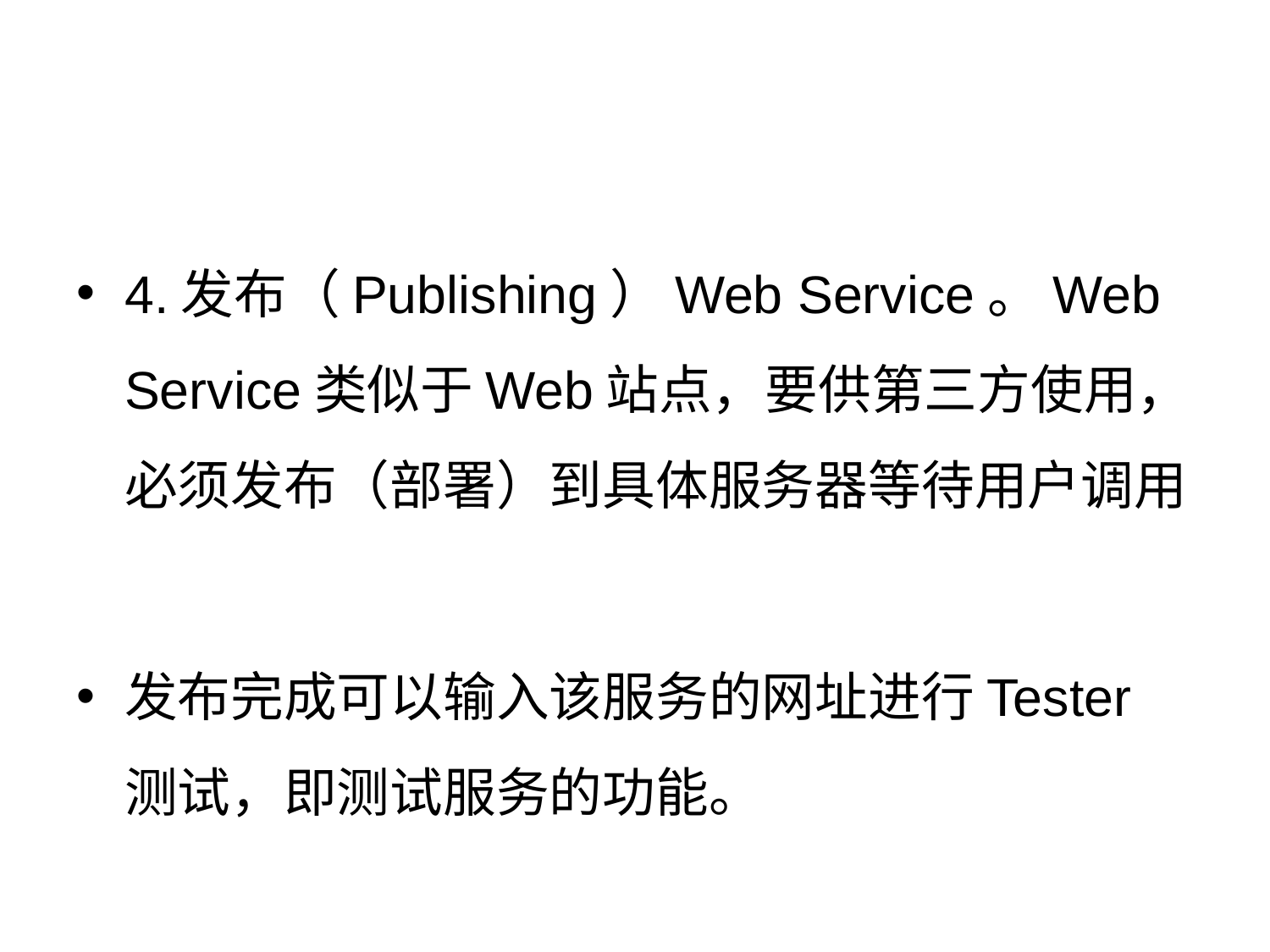

#
4.发布（Publishing）Web Service。Web Service类似于Web站点，要供第三方使用，必须发布（部署）到具体服务器等待用户调用

发布完成可以输入该服务的网址进行Tester测试，即测试服务的功能。